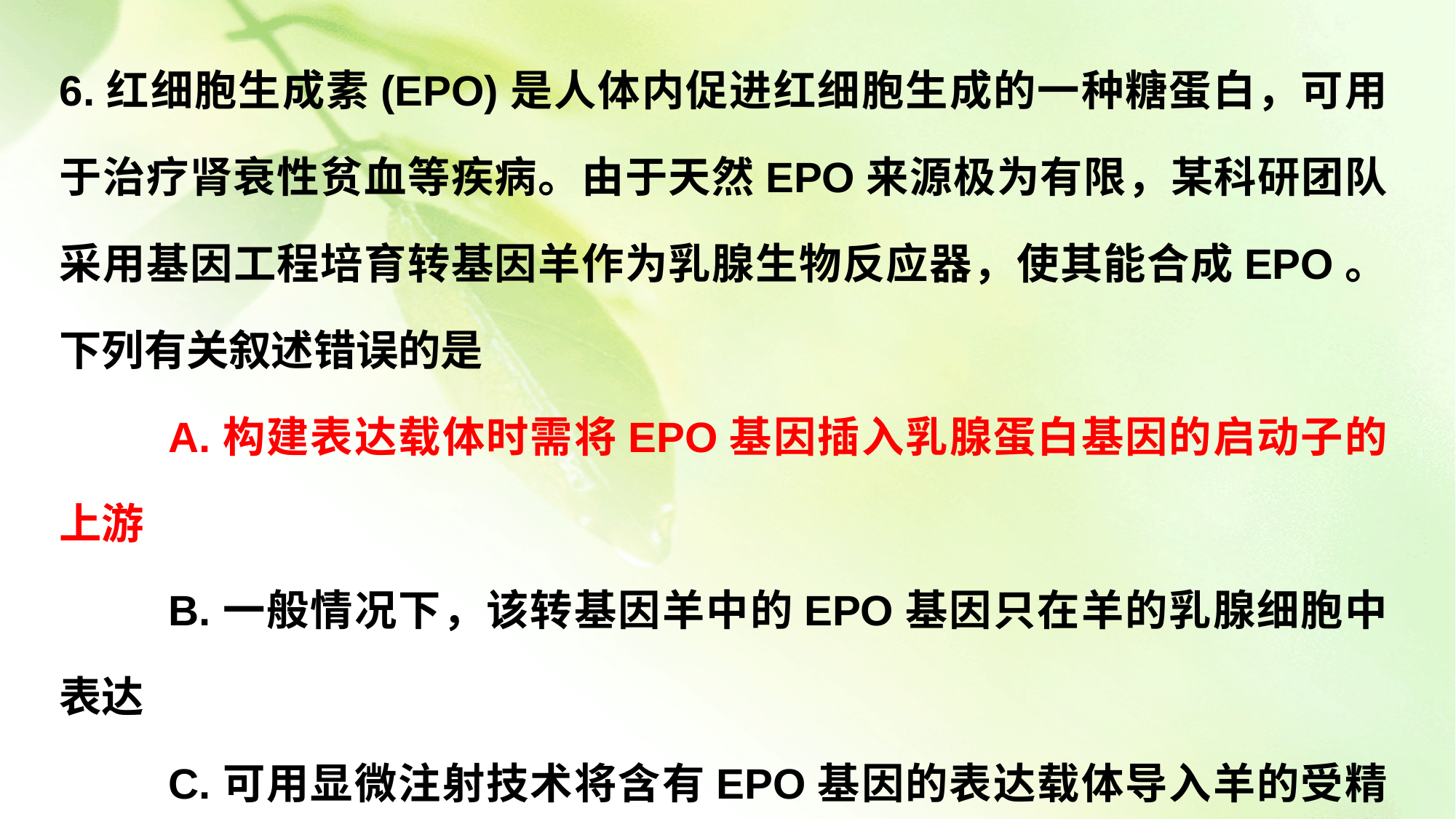

6.红细胞生成素(EPO)是人体内促进红细胞生成的一种糖蛋白，可用于治疗肾衰性贫血等疾病。由于天然EPO来源极为有限，某科研团队采用基因工程培育转基因羊作为乳腺生物反应器，使其能合成EPO。下列有关叙述错误的是
	A.构建表达载体时需将EPO基因插入乳腺蛋白基因的启动子的上游
	B.一般情况下，该转基因羊中的EPO基因只在羊的乳腺细胞中表达
	C.可用显微注射技术将含有EPO基因的表达载体导入羊的受精卵中
	D.用PCR扩增人EPO基因，需要一段已知的EPO基因核苷酸序列